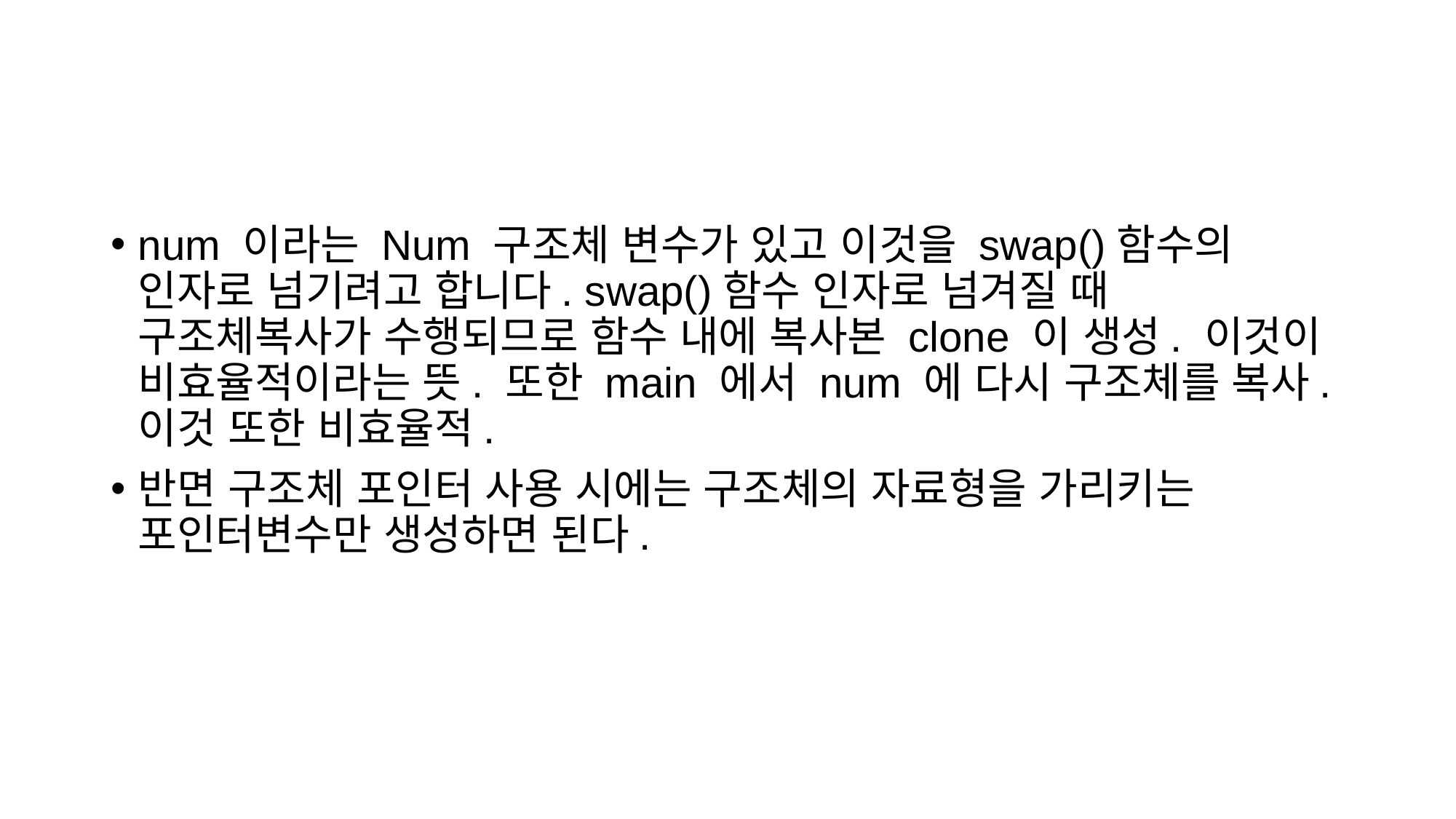

#
num 이라는 Num 구조체 변수가 있고 이것을 swap()함수의 인자로 넘기려고 합니다. swap()함수 인자로 넘겨질 때 구조체복사가 수행되므로 함수 내에 복사본 clone 이 생성. 이것이 비효율적이라는 뜻. 또한 main 에서 num 에 다시 구조체를 복사. 이것 또한 비효율적.
반면 구조체 포인터 사용 시에는 구조체의 자료형을 가리키는 포인터변수만 생성하면 된다.